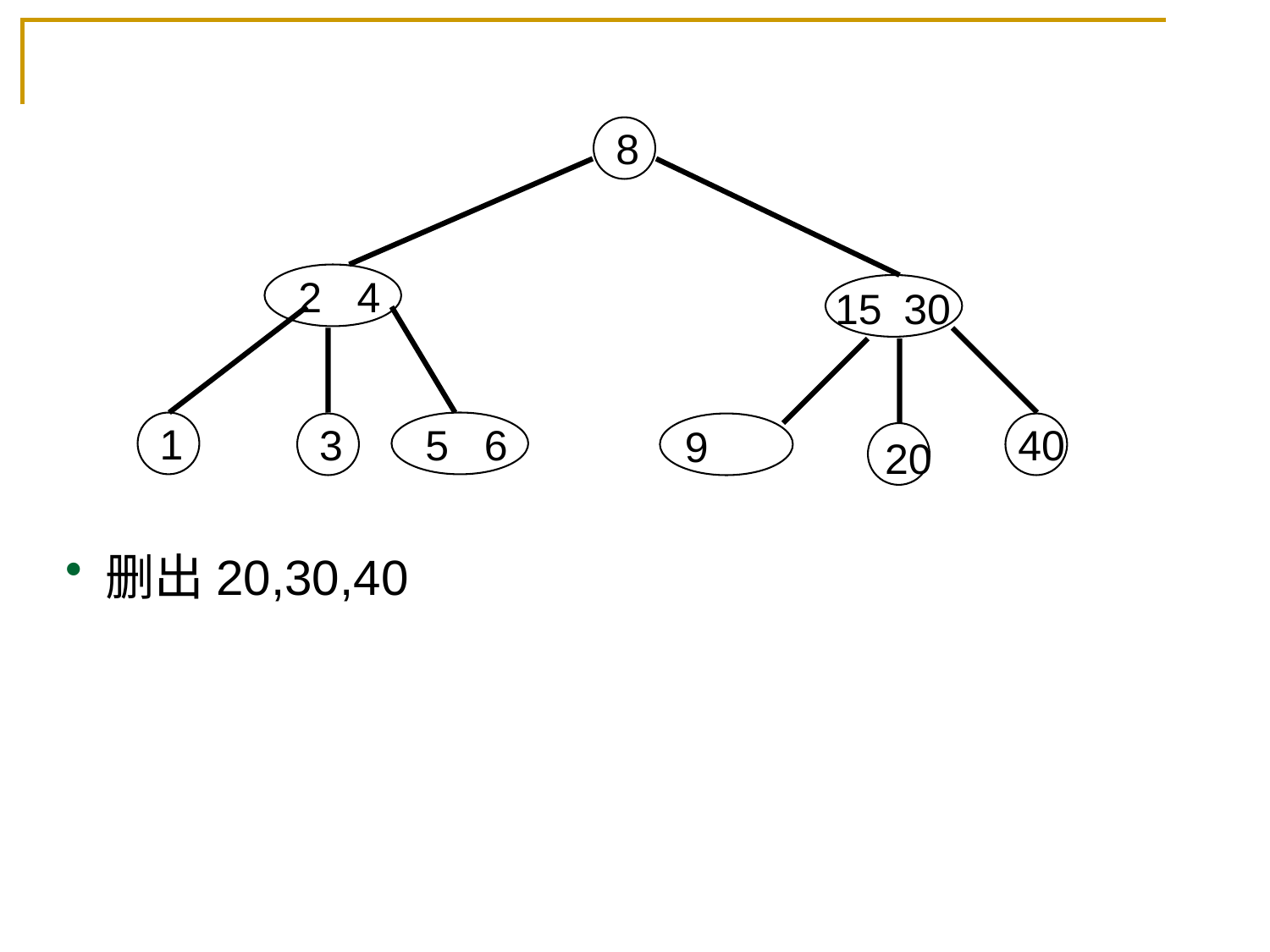

8

2   4

15
30

1

3

5   6
40

9

20
 删出20,30,40